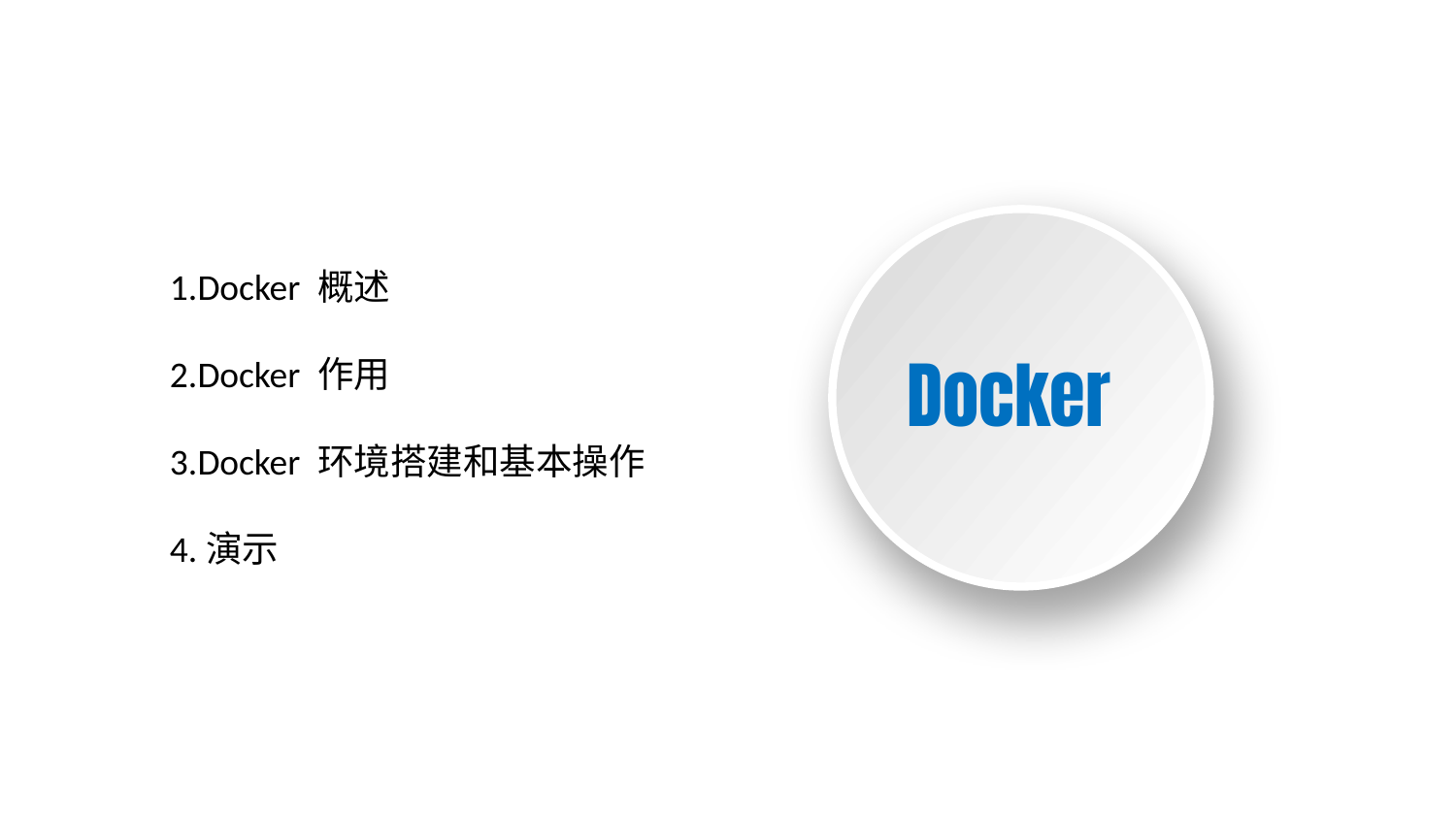

1.Docker 概述

2.Docker 作用

3.Docker 环境搭建和基本操作

4.演示
Docker